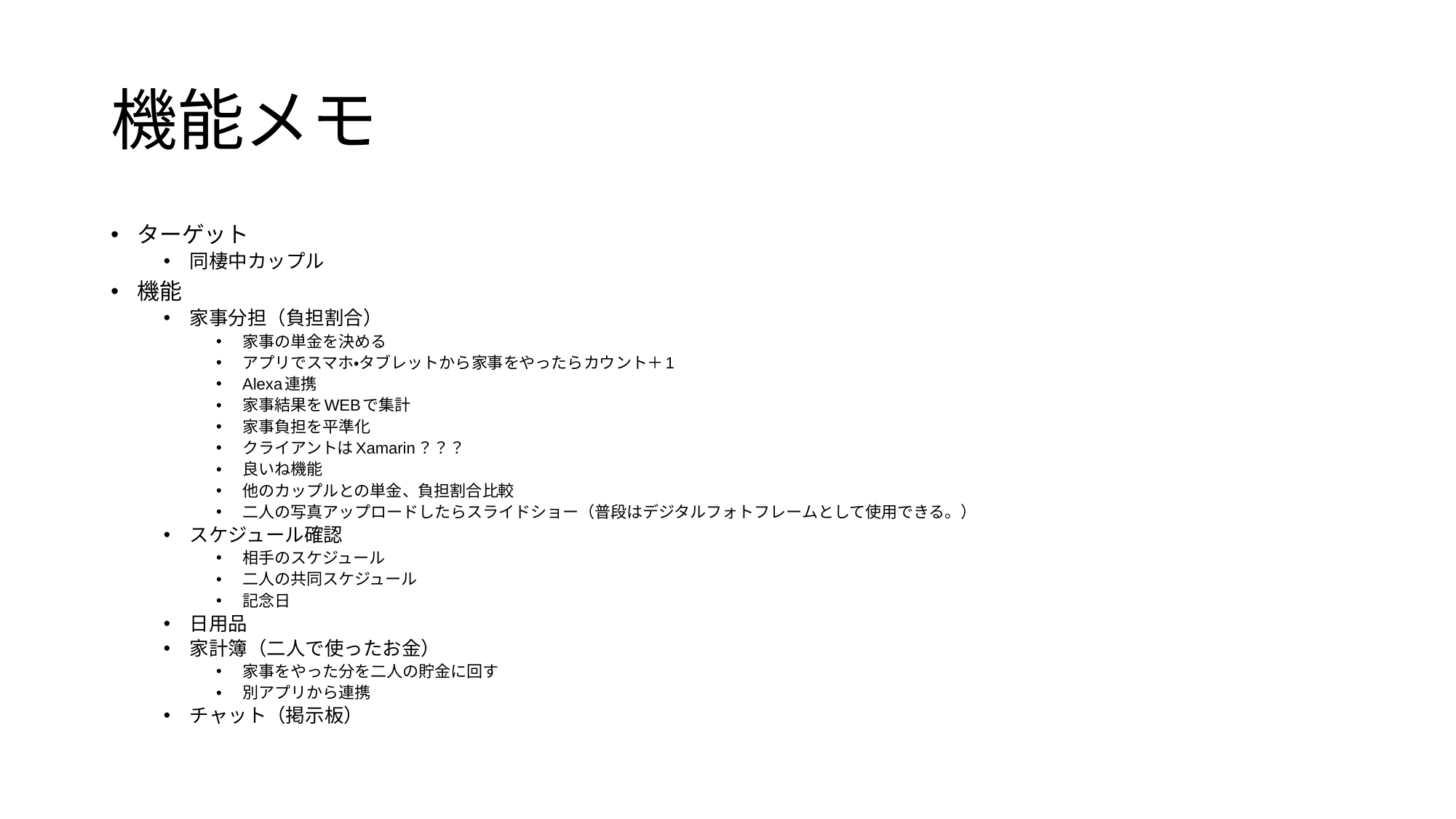

# 機能メモ
ターゲット
同棲中カップル
機能
家事分担（負担割合）
家事の単金を決める
アプリでスマホ・タブレットから家事をやったらカウント＋1
Alexa連携
家事結果をWEBで集計
家事負担を平準化
クライアントはXamarin？？？
良いね機能
他のカップルとの単金、負担割合比較
二人の写真アップロードしたらスライドショー（普段はデジタルフォトフレームとして使用できる。）
スケジュール確認
相手のスケジュール
二人の共同スケジュール
記念日
日用品
家計簿（二人で使ったお金）
家事をやった分を二人の貯金に回す
別アプリから連携
チャット（掲示板）